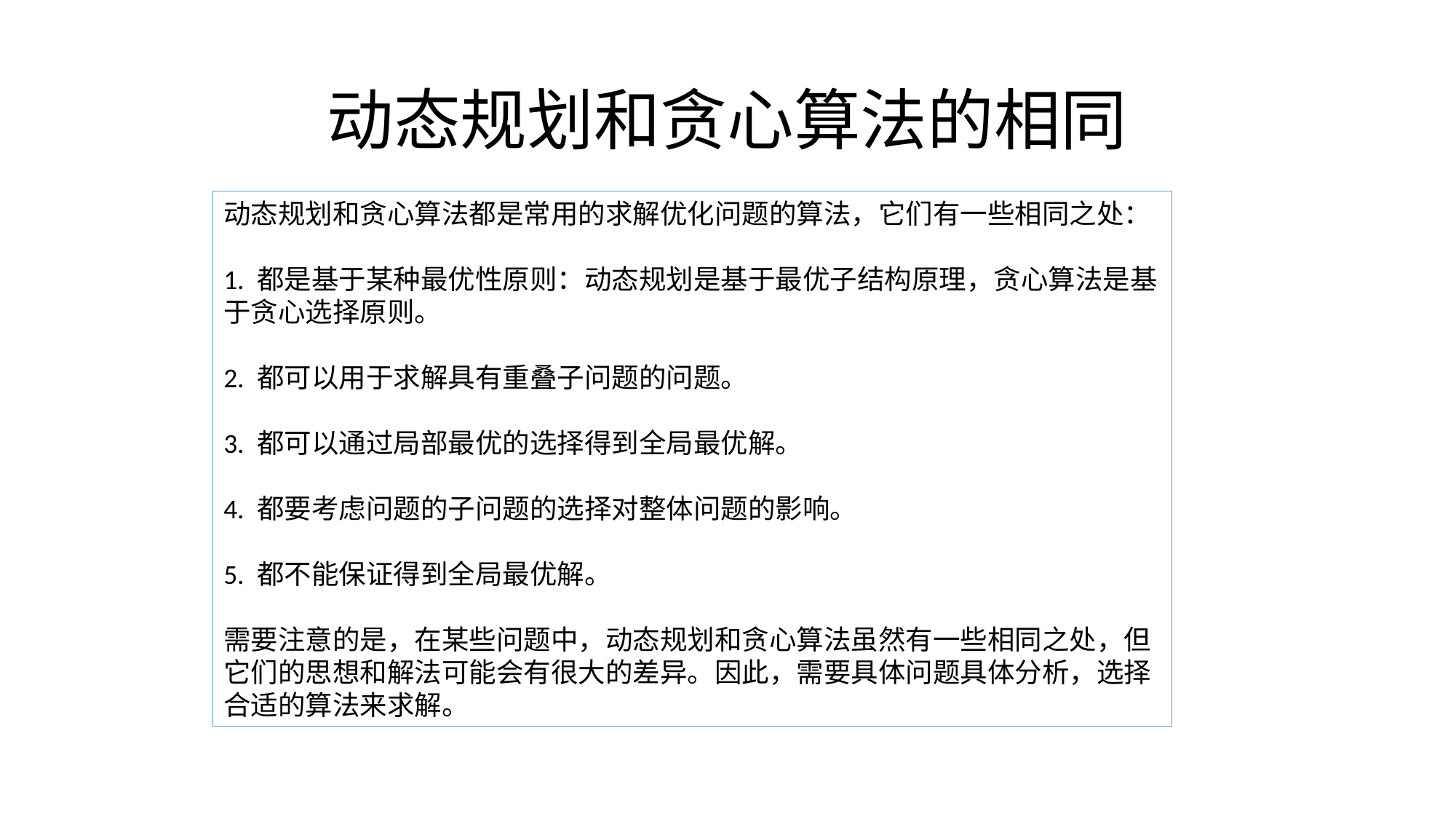

# 动态规划和贪心算法的相同
动态规划和贪心算法都是常用的求解优化问题的算法，它们有一些相同之处：

1. 都是基于某种最优性原则：动态规划是基于最优子结构原理，贪心算法是基于贪心选择原则。

2. 都可以用于求解具有重叠子问题的问题。

3. 都可以通过局部最优的选择得到全局最优解。

4. 都要考虑问题的子问题的选择对整体问题的影响。

5. 都不能保证得到全局最优解。

需要注意的是，在某些问题中，动态规划和贪心算法虽然有一些相同之处，但它们的思想和解法可能会有很大的差异。因此，需要具体问题具体分析，选择合适的算法来求解。